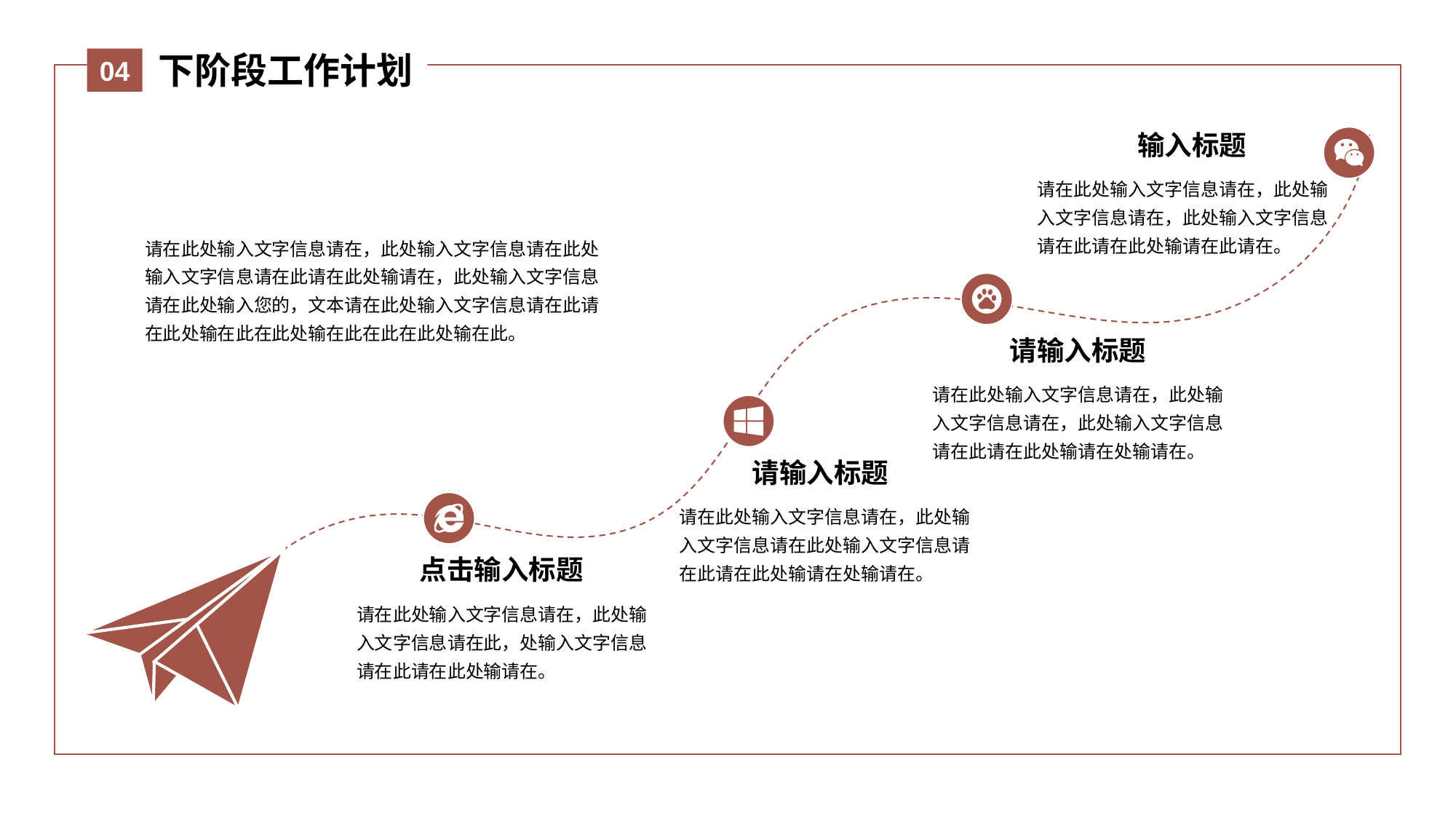

下阶段工作计划
04
输入标题
请在此处输入文字信息请在，此处输入文字信息请在，此处输入文字信息请在此请在此处输请在此请在。

请在此处输入文字信息请在，此处输入文字信息请在此处输入文字信息请在此请在此处输请在，此处输入文字信息请在此处输入您的，文本请在此处输入文字信息请在此请在此处输在此在此处输在此在此在此处输在此。

请输入标题
请在此处输入文字信息请在，此处输入文字信息请在，此处输入文字信息请在此请在此处输请在处输请在。

请输入标题
请在此处输入文字信息请在，此处输入文字信息请在此处输入文字信息请在此请在此处输请在处输请在。

点击输入标题
请在此处输入文字信息请在，此处输入文字信息请在此，处输入文字信息请在此请在此处输请在。